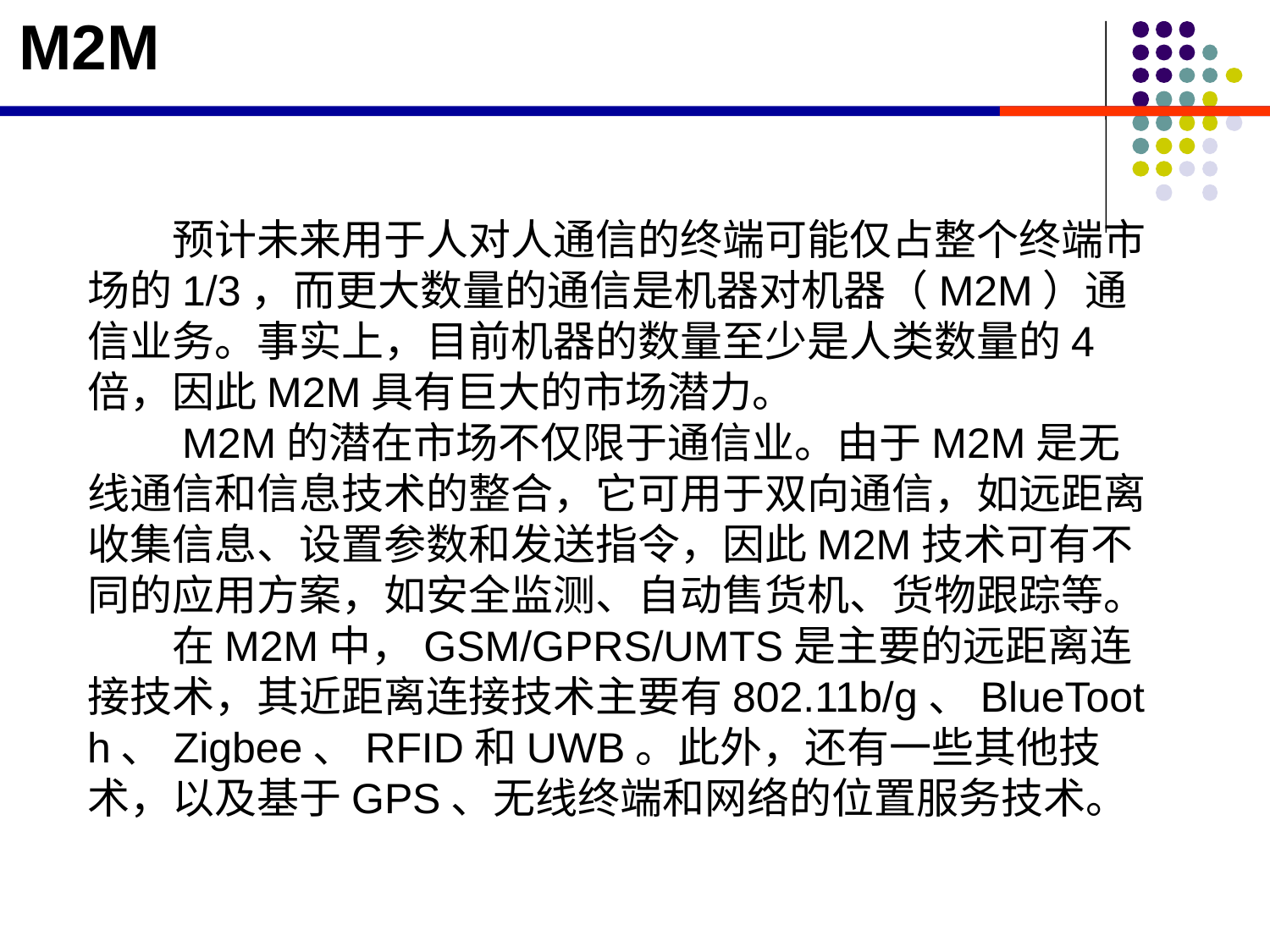

M2M

　　预计未来用于人对人通信的终端可能仅占整个终端市场的1/3，而更大数量的通信是机器对机器（M2M）通信业务。事实上，目前机器的数量至少是人类数量的4倍，因此M2M具有巨大的市场潜力。
　　M2M的潜在市场不仅限于通信业。由于M2M是无线通信和信息技术的整合，它可用于双向通信，如远距离收集信息、设置参数和发送指令，因此M2M技术可有不同的应用方案，如安全监测、自动售货机、货物跟踪等。
　　在M2M中，GSM/GPRS/UMTS是主要的远距离连接技术，其近距离连接技术主要有802.11b/g、BlueTooth、Zigbee、RFID和UWB。此外，还有一些其他技术，以及基于GPS、无线终端和网络的位置服务技术。